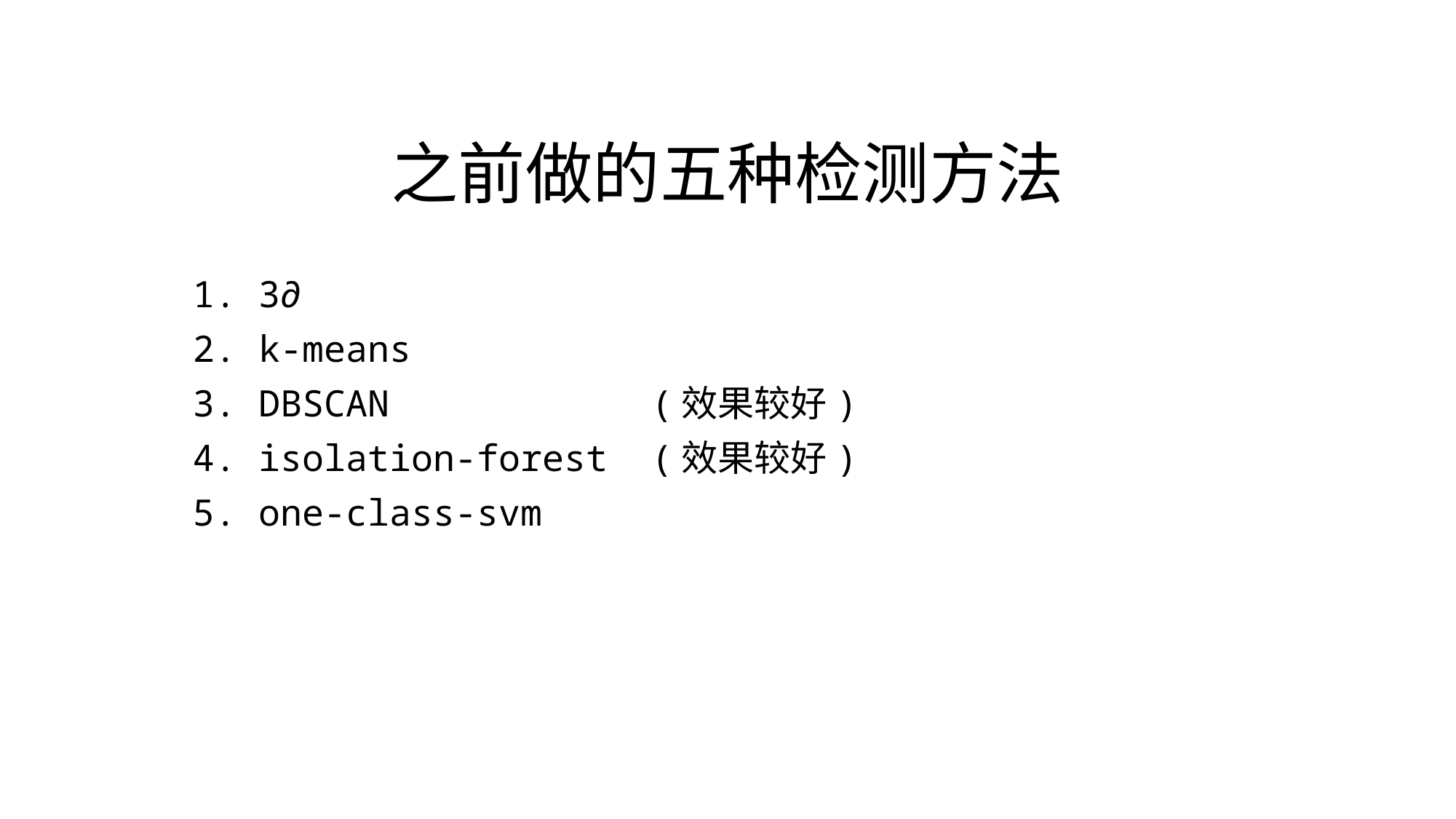

# 之前做的五种检测方法
1. 3∂
2. k-means
3. DBSCAN            (效果较好)
4. isolation-forest  (效果较好)
5. one-class-svm